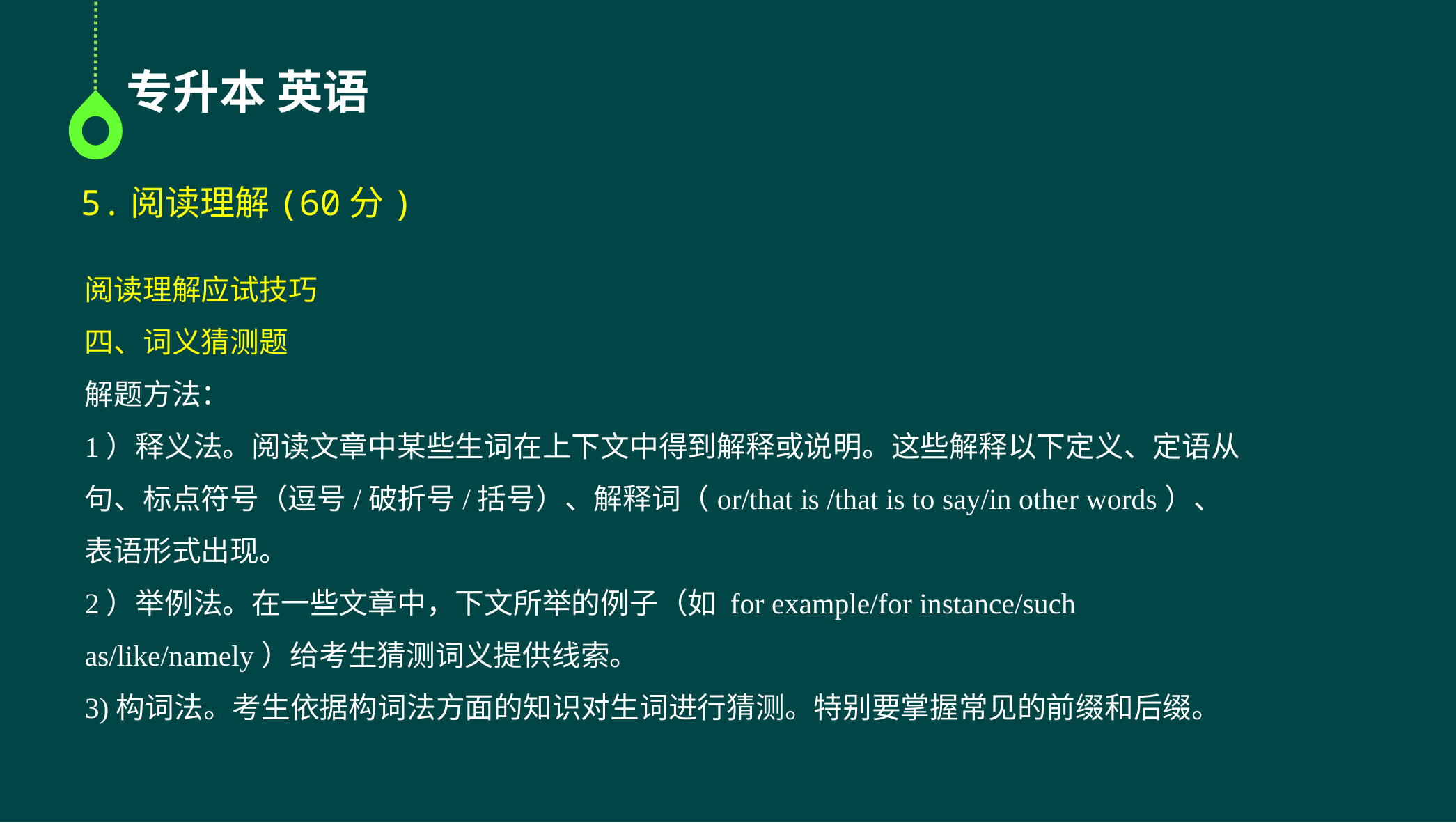

专升本 英语
5.阅读理解(60分)
阅读理解应试技巧
四、词义猜测题
解题方法：
1）释义法。阅读文章中某些生词在上下文中得到解释或说明。这些解释以下定义、定语从句、标点符号（逗号/破折号/括号）、解释词（or/that is /that is to say/in other words）、表语形式出现。
2）举例法。在一些文章中，下文所举的例子（如 for example/for instance/such as/like/namely）给考生猜测词义提供线索。
3)构词法。考生依据构词法方面的知识对生词进行猜测。特别要掌握常见的前缀和后缀。